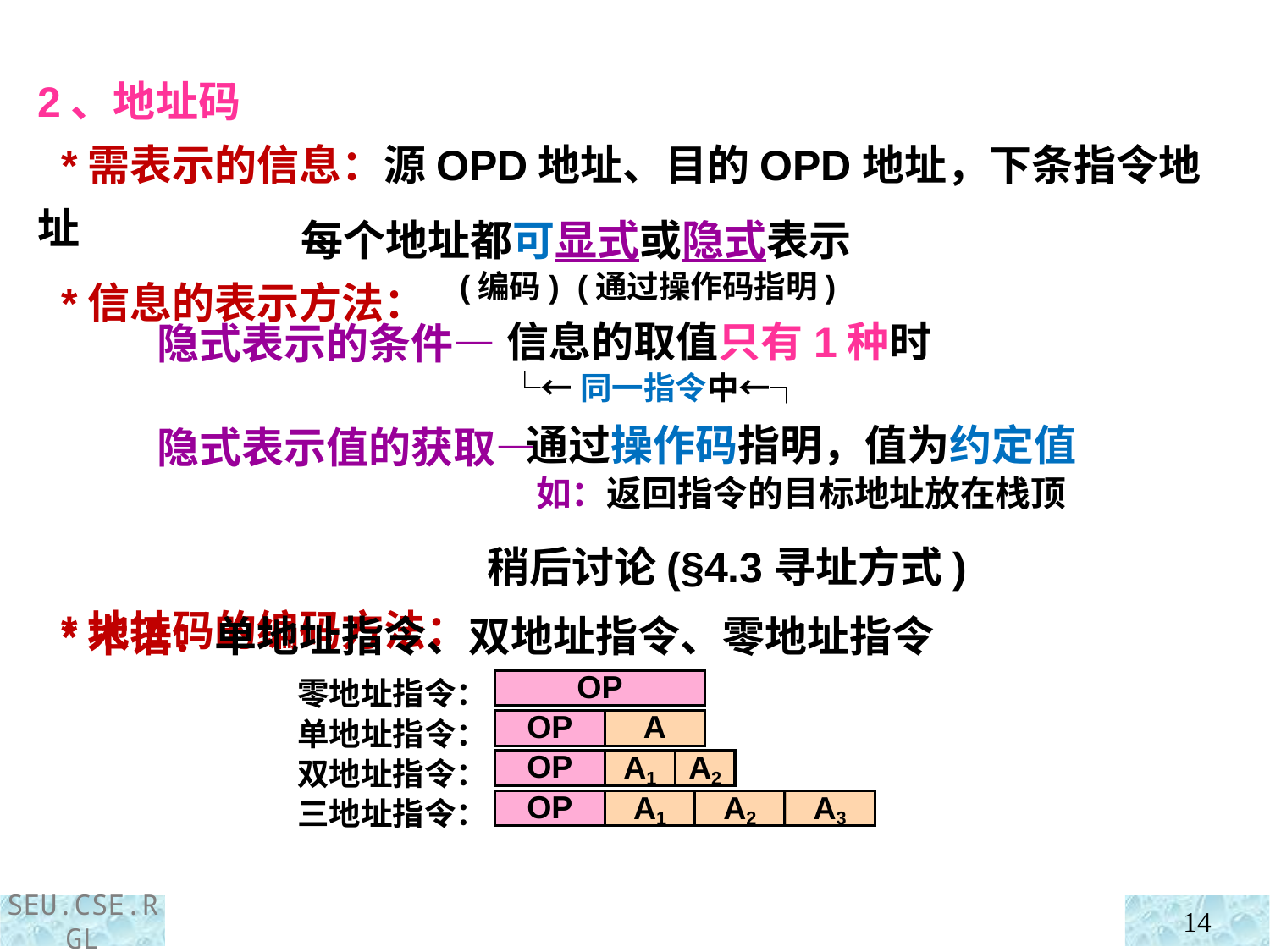

2、地址码
  *需表示的信息：源OPD地址、目的OPD地址，下条指令地址
  *信息的表示方法：

  *地址码的编码方法：
              每个地址都可显式或隐式表示
                                  (编码)  (通过操作码指明)
隐式表示的条件—

隐式表示值的获取—
 信息的取值只有1种时
   └←同一指令中←┐
   通过操作码指明，值为约定值
     如：返回指令的目标地址放在栈顶
稍后讨论(§4.3寻址方式)
  *术语：单地址指令、双地址指令、零地址指令
OP
零地址指令：
单地址指令：
双地址指令：
三地址指令：
OP
A
OP
A1
A2
OP
A1
A2
A3
14